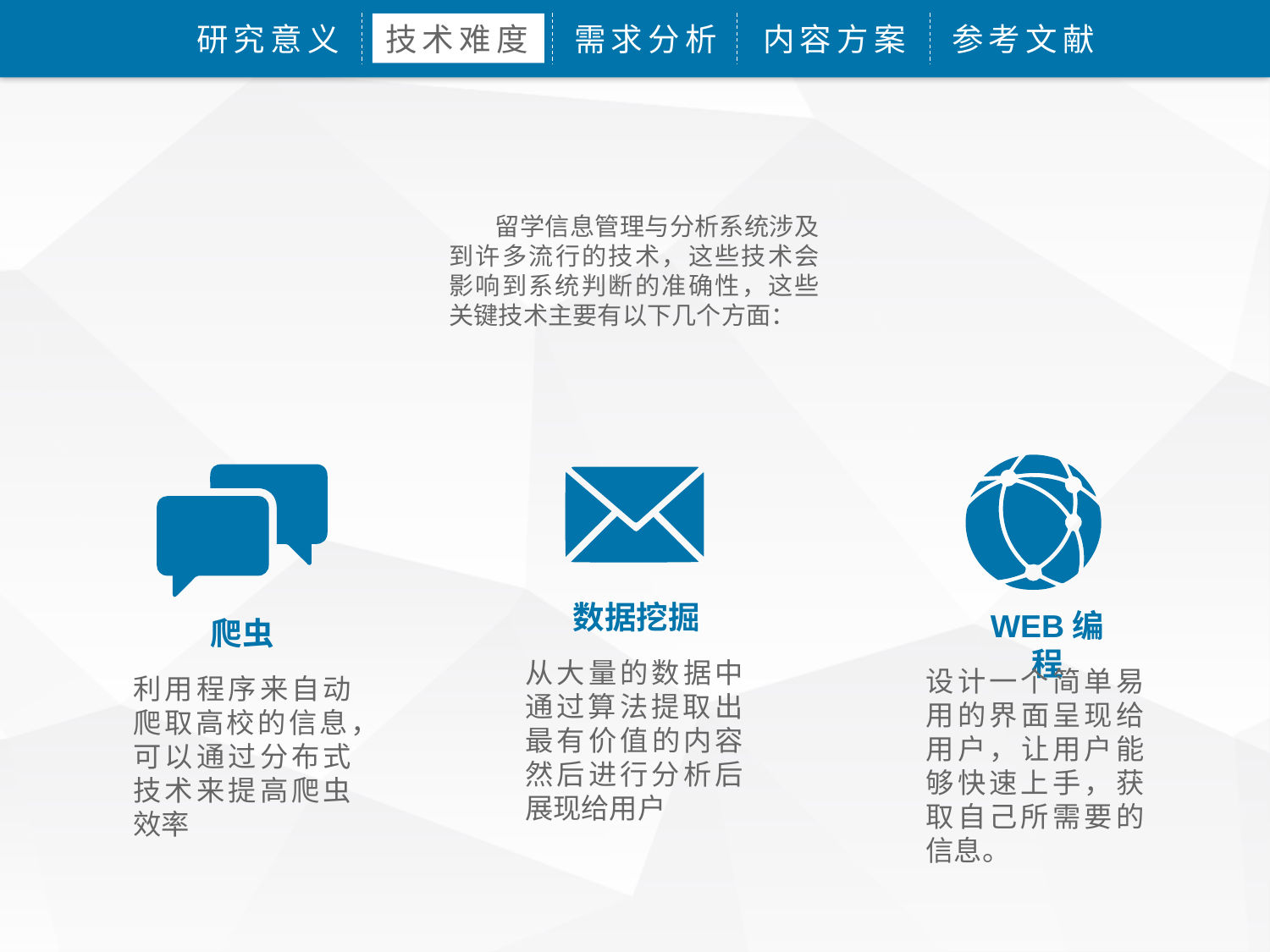

研究意义
技术难度
需求分析
内容方案
参考文献

       留学信息管理与分析系统涉及到许多流行的技术，这些技术会影响到系统判断的准确性，这些关键技术主要有以下几个方面：

数据挖掘
WEB编程
爬虫
从大量的数据中通过算法提取出最有价值的内容然后进行分析后展现给用户
设计一个简单易用的界面呈现给用户，让用户能够快速上手，获取自己所需要的信息。
利用程序来自动爬取高校的信息，可以通过分布式技术来提高爬虫效率